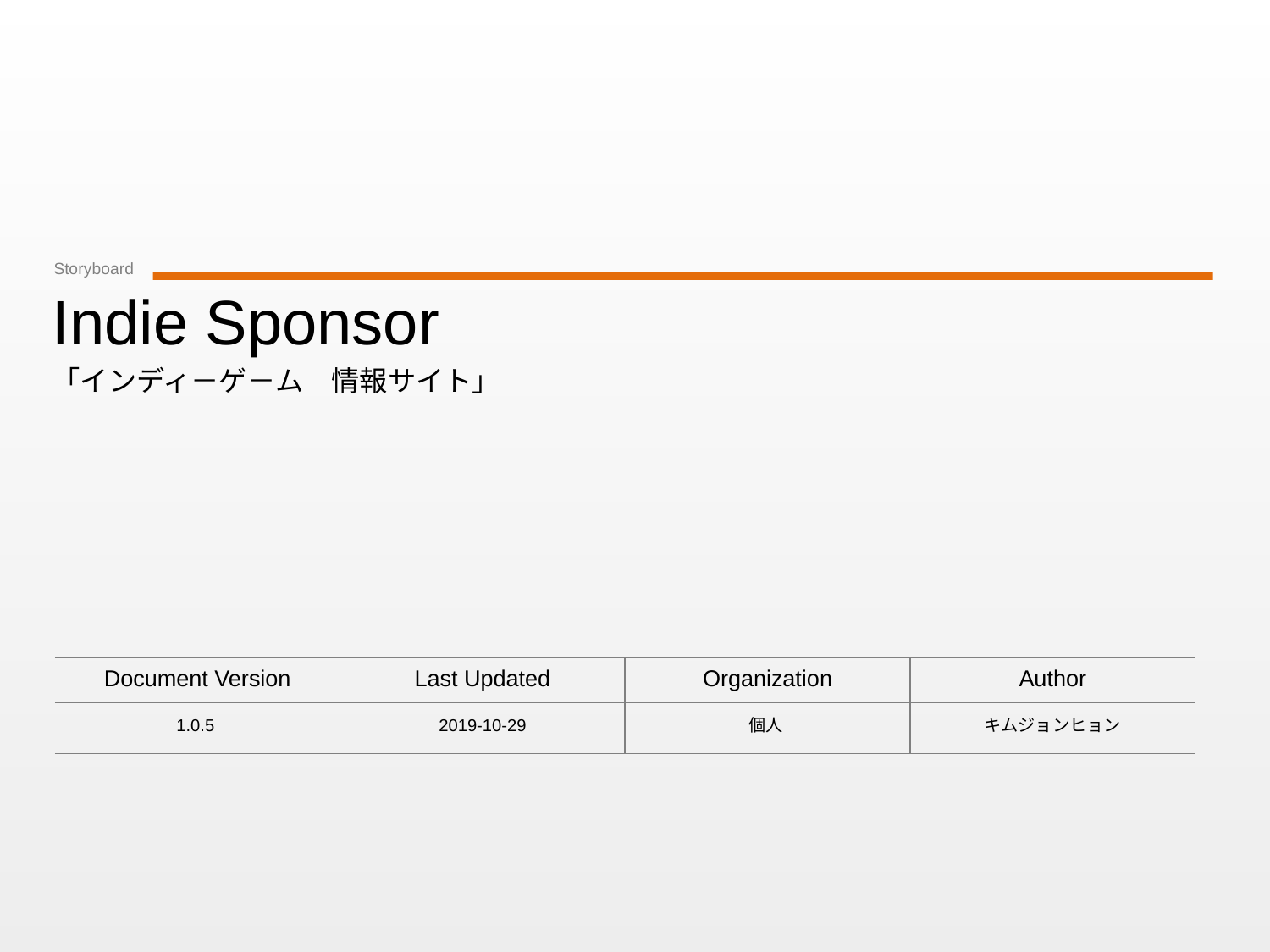

# Indie Sponsor 「インディ－ゲ－ム　情報サイト」
1.0.5
2019-10-29
個人
キムジョンヒョン